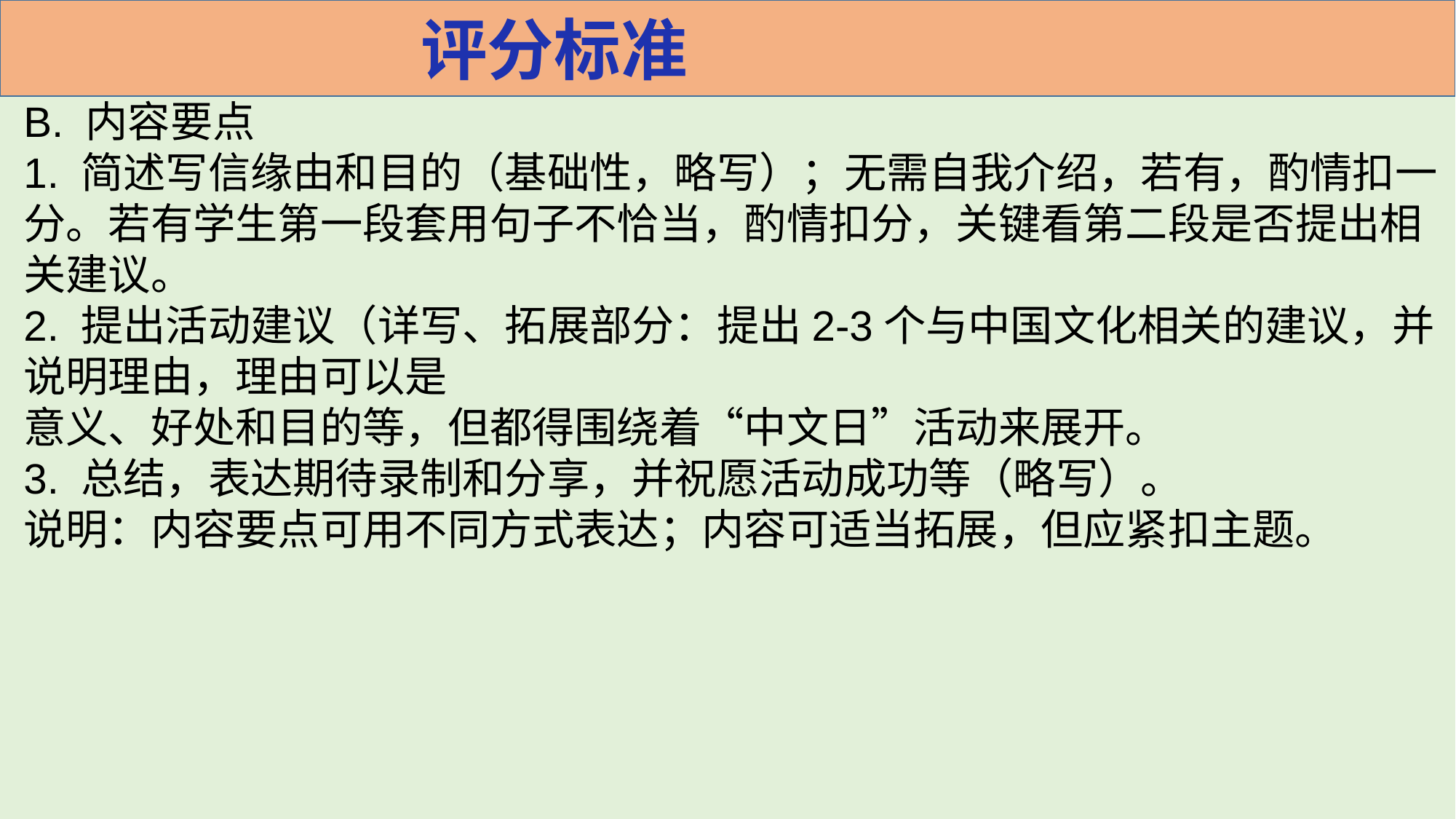

# 评分标准

B. 内容要点
1. 简述写信缘由和目的（基础性，略写）；无需自我介绍，若有，酌情扣一分。若有学生第一段套用句子不恰当，酌情扣分，关键看第二段是否提出相关建议。
2. 提出活动建议（详写、拓展部分：提出2-3个与中国文化相关的建议，并说明理由，理由可以是
意义、好处和目的等，但都得围绕着“中文日”活动来展开。
3. 总结，表达期待录制和分享，并祝愿活动成功等（略写）。
说明：内容要点可用不同方式表达；内容可适当拓展，但应紧扣主题。